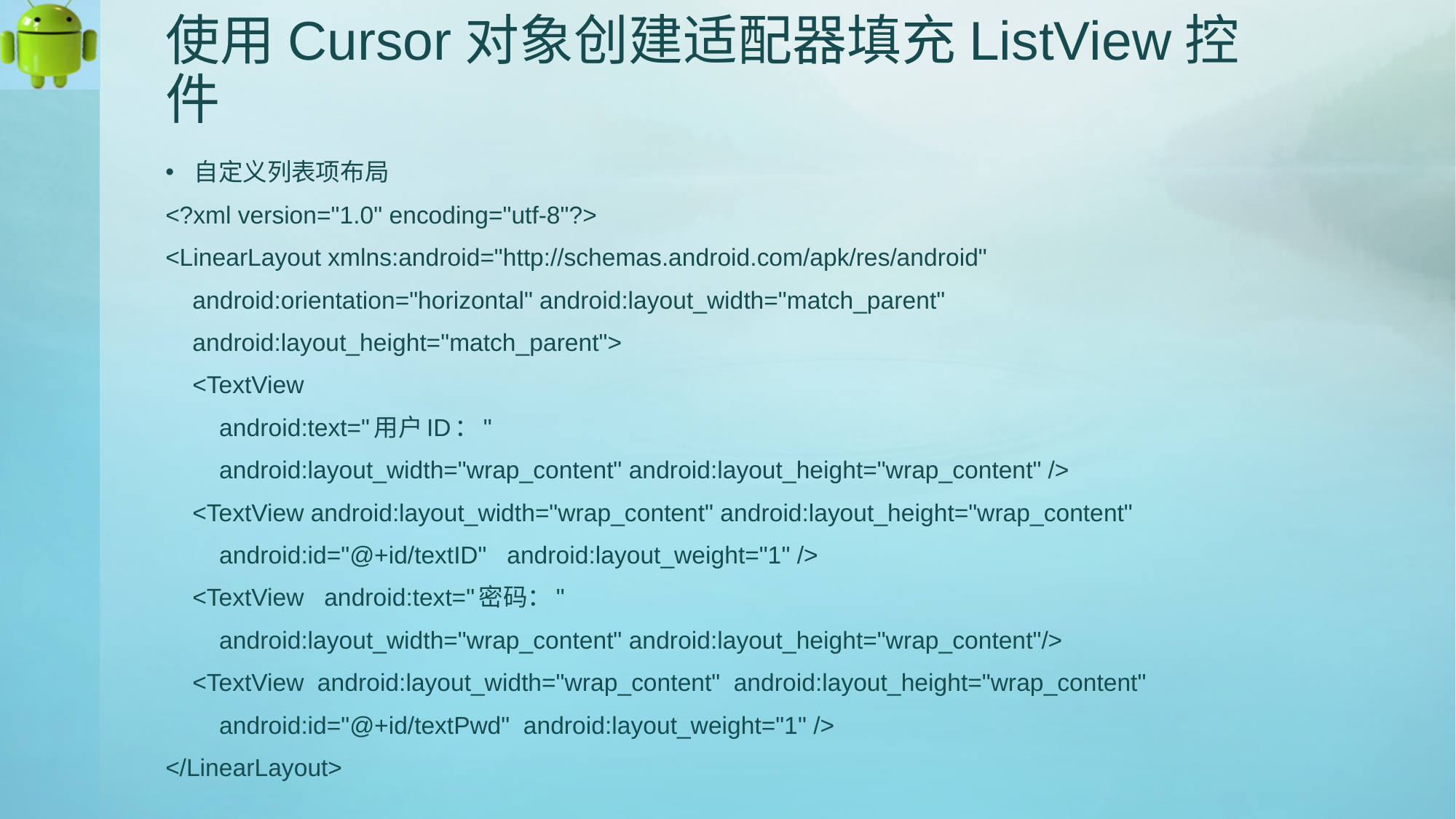

# 使用Cursor对象创建适配器填充ListView控件
自定义列表项布局
<?xml version="1.0" encoding="utf-8"?>
<LinearLayout xmlns:android="http://schemas.android.com/apk/res/android"
    android:orientation="horizontal" android:layout_width="match_parent"
    android:layout_height="match_parent">
    <TextView
        android:text="用户ID："
        android:layout_width="wrap_content" android:layout_height="wrap_content" />
    <TextView android:layout_width="wrap_content" android:layout_height="wrap_content"
        android:id="@+id/textID"   android:layout_weight="1" />
    <TextView   android:text="密码："
        android:layout_width="wrap_content" android:layout_height="wrap_content"/>
    <TextView  android:layout_width="wrap_content"  android:layout_height="wrap_content"
        android:id="@+id/textPwd"  android:layout_weight="1" />
</LinearLayout>